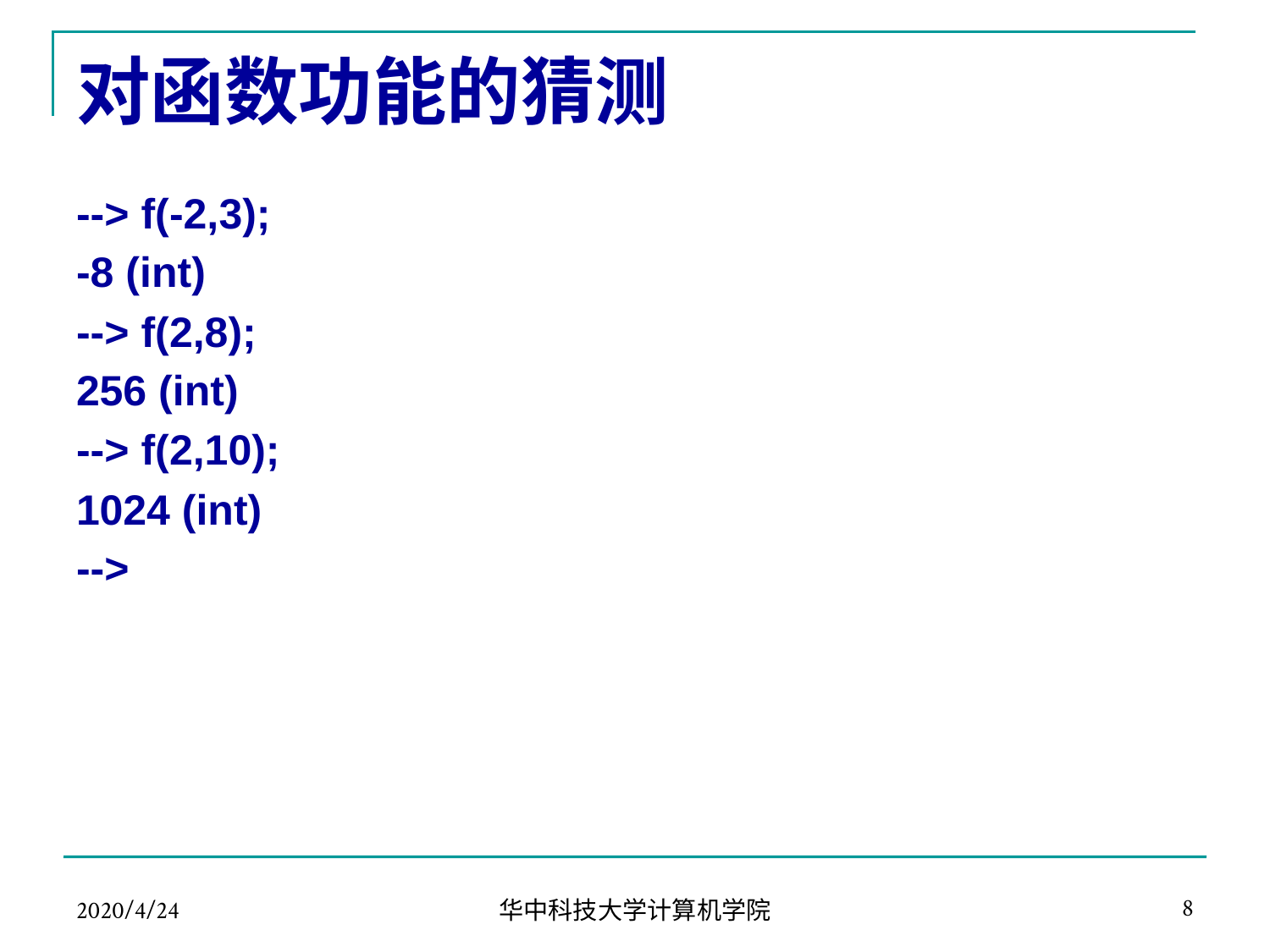

# 对函数功能的猜测
--> f(-2,3);
-8 (int)
--> f(2,8);
256 (int)
--> f(2,10);
1024 (int)
-->

2020/4/24
8
华中科技大学计算机学院